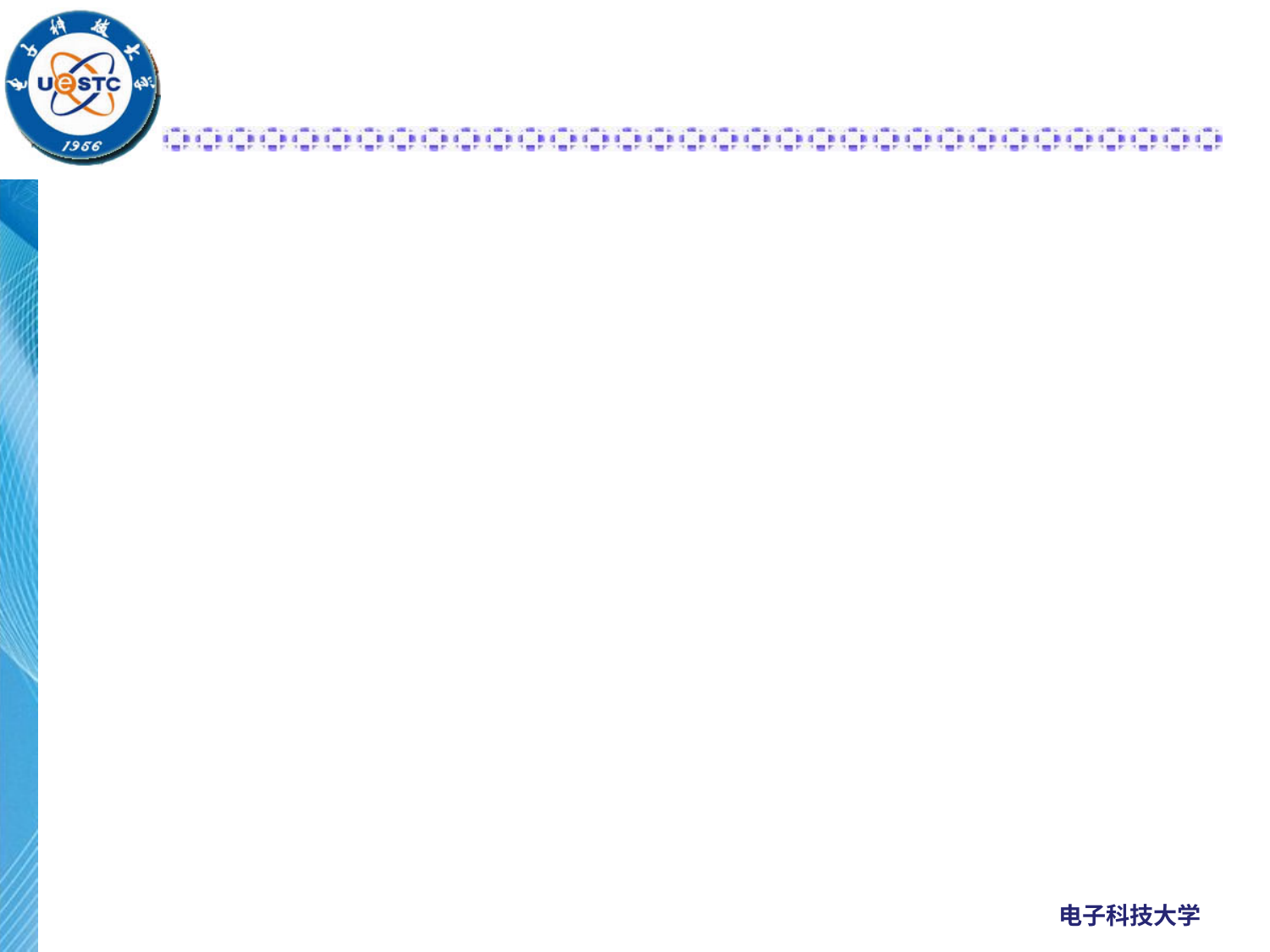

例如（续）
根据假设，P1很快又需要进入临界区，但是P0却只能在10分钟之后，按照turn规定的顺序，进入临界区执行，退出时修改turn=1。
即，P1必须在临界区空闲的情况下，等待10分钟（即等待p0将turn的值变为1），才能使用临界区。这不符和互斥原则（空闲让进），降低了系统性能。